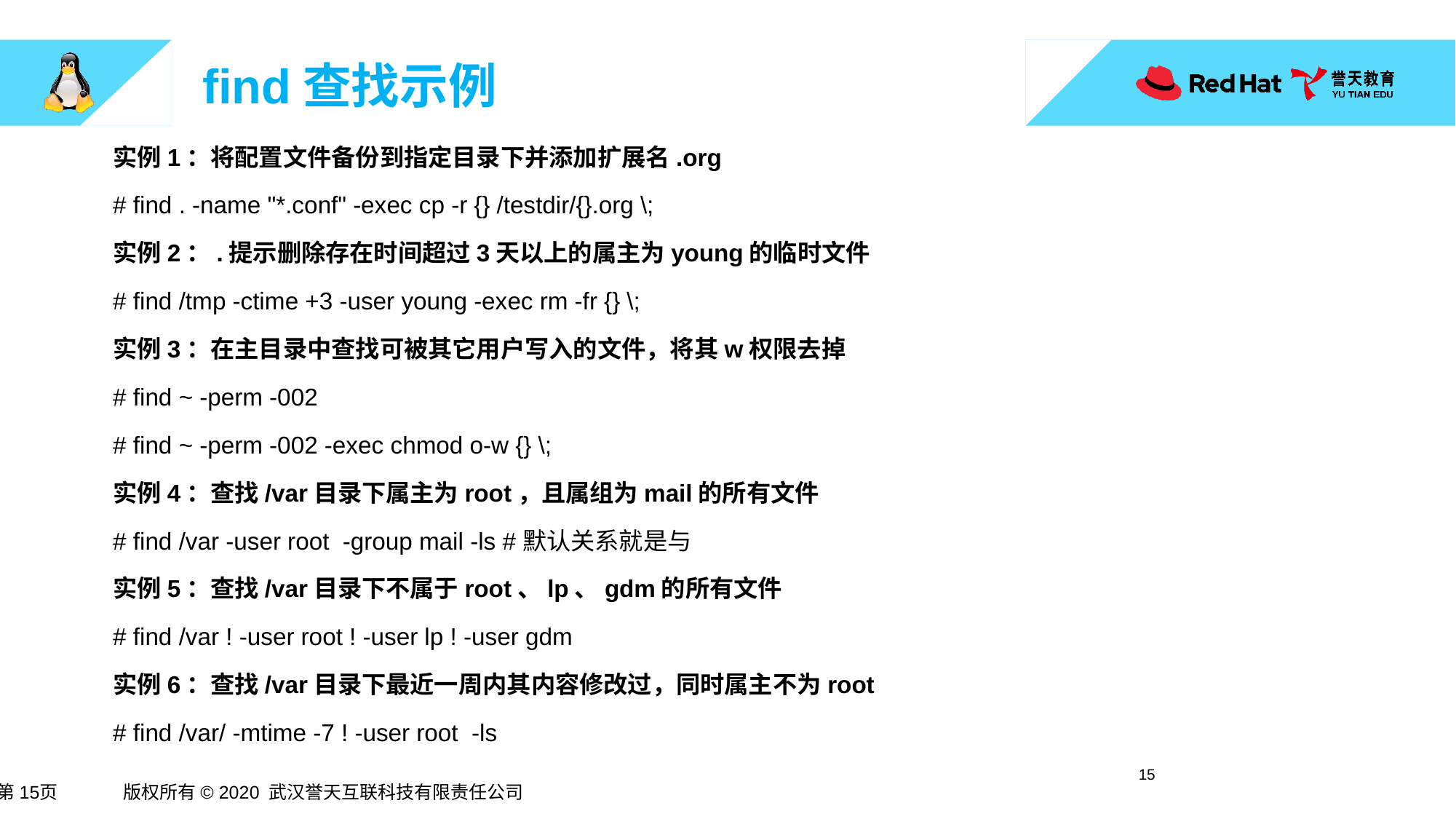

# find查找示例
实例1：将配置文件备份到指定目录下并添加扩展名.org
# find . -name "*.conf" -exec cp -r {} /testdir/{}.org \;
实例2：.提示删除存在时间超过3天以上的属主为young的临时文件
# find /tmp -ctime +3 -user young -exec rm -fr {} \;
实例3：在主目录中查找可被其它用户写入的文件，将其w权限去掉
# find ~ -perm -002
# find ~ -perm -002 -exec chmod o-w {} \;
实例4：查找/var目录下属主为root，且属组为mail的所有文件
# find /var -user root  -group mail -ls #默认关系就是与
实例5：查找/var目录下不属于root、lp、gdm的所有文件
# find /var ! -user root ! -user lp ! -user gdm
实例6：查找/var目录下最近一周内其内容修改过，同时属主不为root
# find /var/ -mtime -7 ! -user root  -ls
15